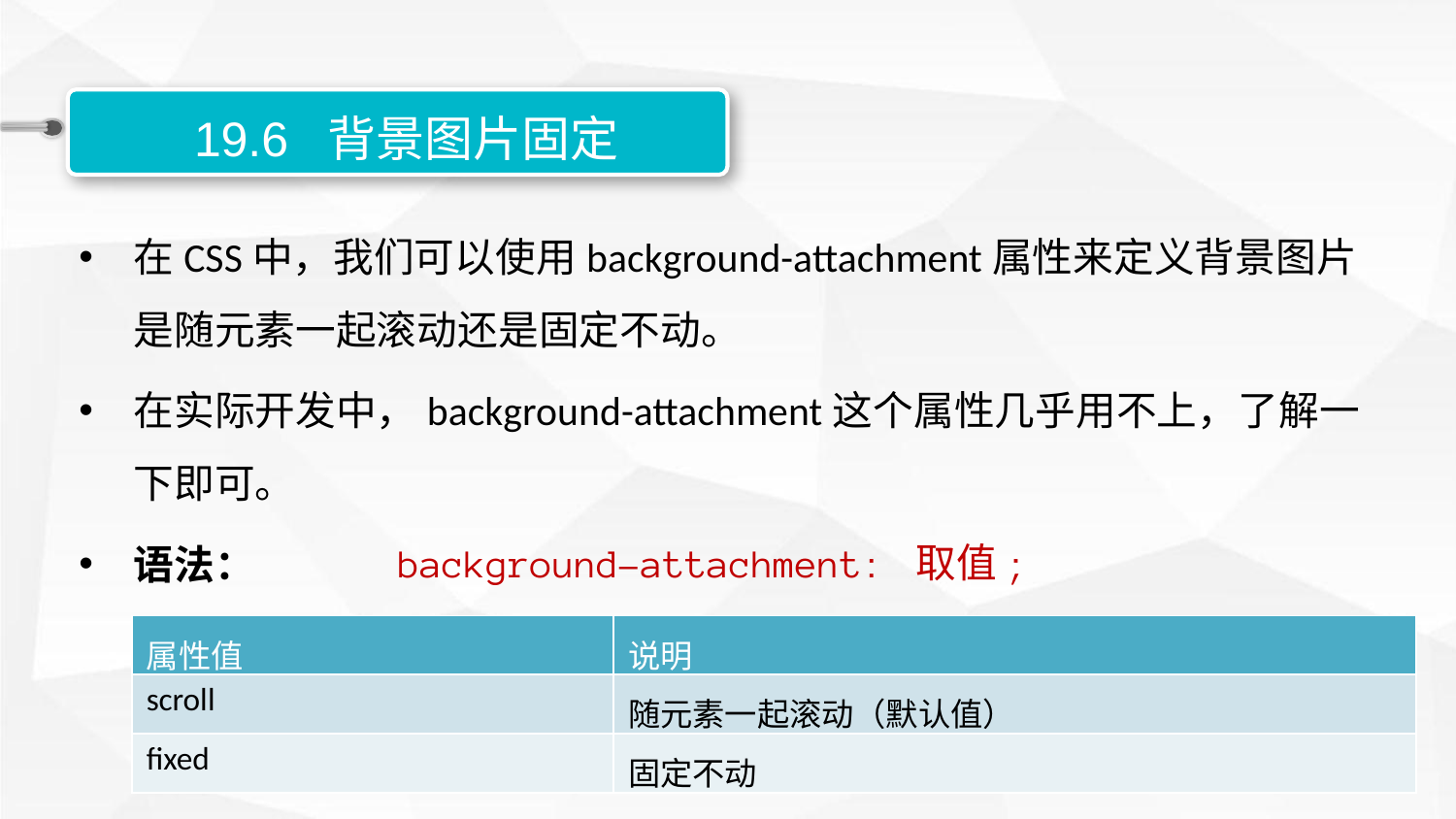

19.6  背景图片固定

在CSS中，我们可以使用background-attachment属性来定义背景图片是随元素一起滚动还是固定不动。
在实际开发中，background-attachment这个属性几乎用不上，了解一下即可。
语法：
background-attachment: 取值;
| 属性值 | 说明 |
| --- | --- |
| scroll | 随元素一起滚动（默认值） |
| fixed | 固定不动 |